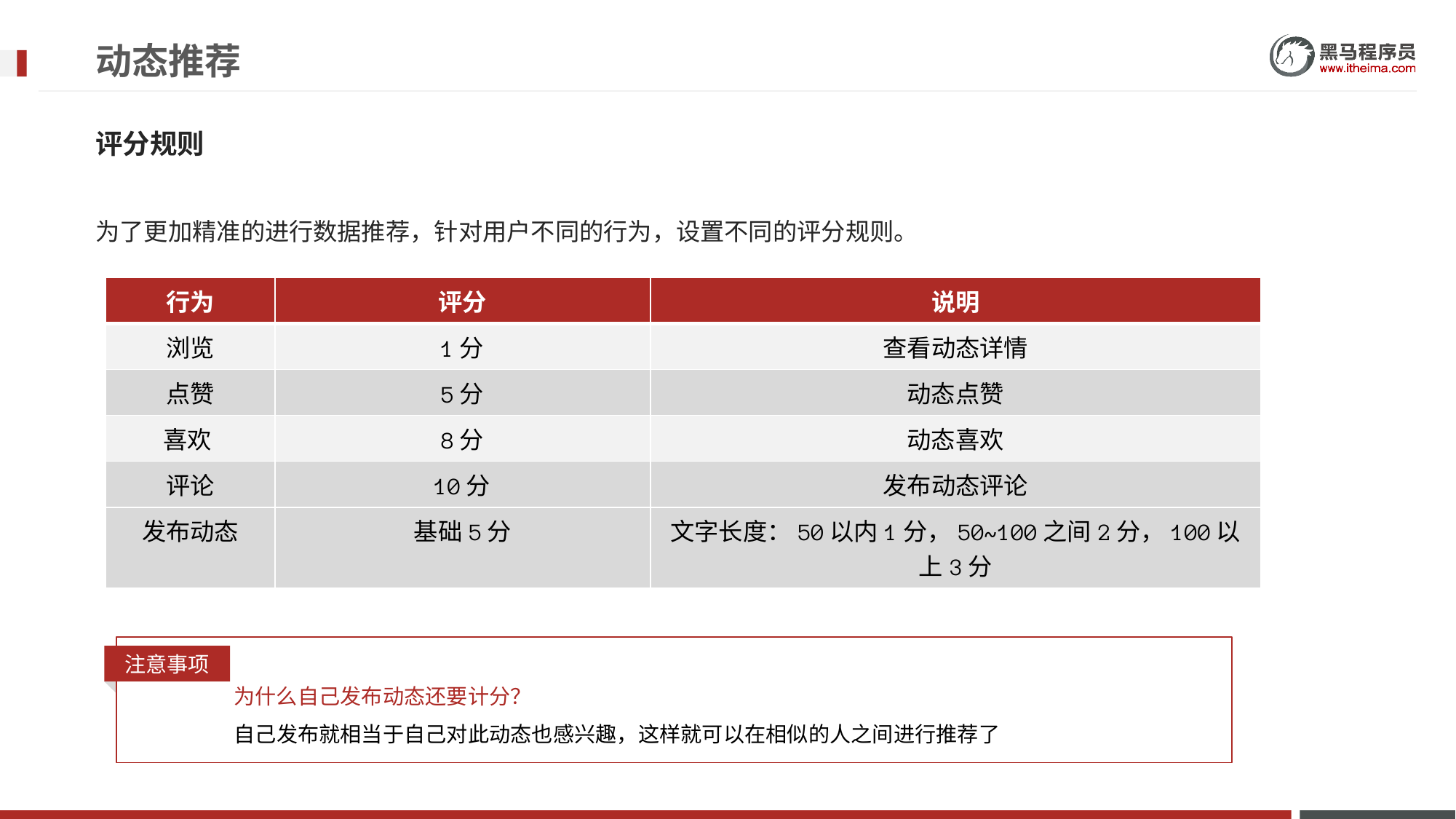

# 动态推荐
评分规则
为了更加精准的进行数据推荐，针对用户不同的行为，设置不同的评分规则。

| 行为 | 评分 | 说明 |
| --- | --- | --- |
| 浏览 | 1分 | 查看动态详情 |
| 点赞 | 5分 | 动态点赞 |
| 喜欢 | 8分 | 动态喜欢 |
| 评论 | 10分 | 发布动态评论 |
| 发布动态 | 基础5分 | 文字长度：50以内1分，50~100之间2分，100以上3分 |

注意事项
为什么自己发布动态还要计分？
自己发布就相当于自己对此动态也感兴趣，这样就可以在相似的人之间进行推荐了